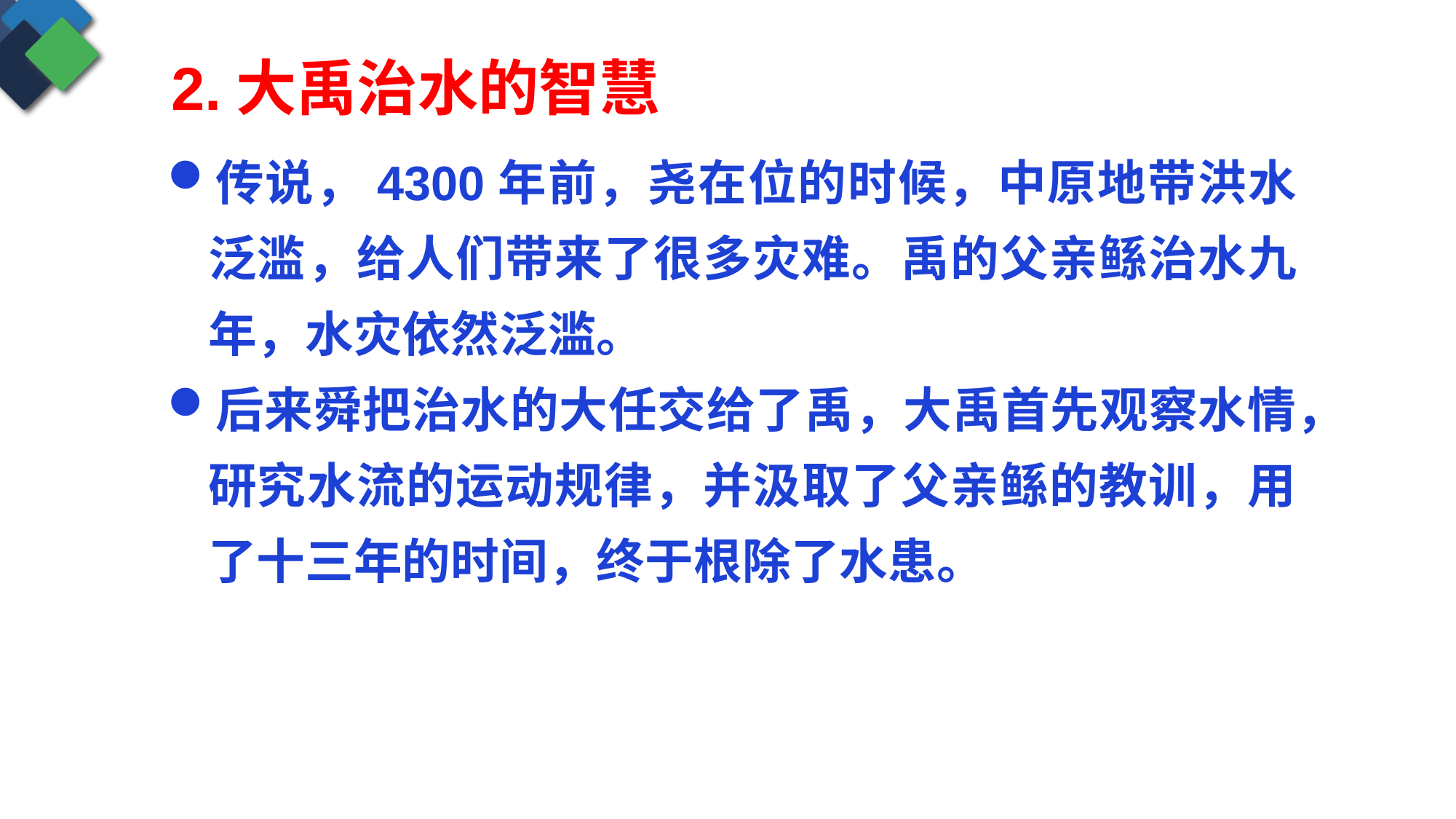

2.大禹治水的智慧
传说，4300年前，尧在位的时候，中原地带洪水泛滥，给人们带来了很多灾难。禹的父亲鲧治水九年，水灾依然泛滥。
后来舜把治水的大任交给了禹，大禹首先观察水情，研究水流的运动规律，并汲取了父亲鲧的教训，用了十三年的时间，终于根除了水患。